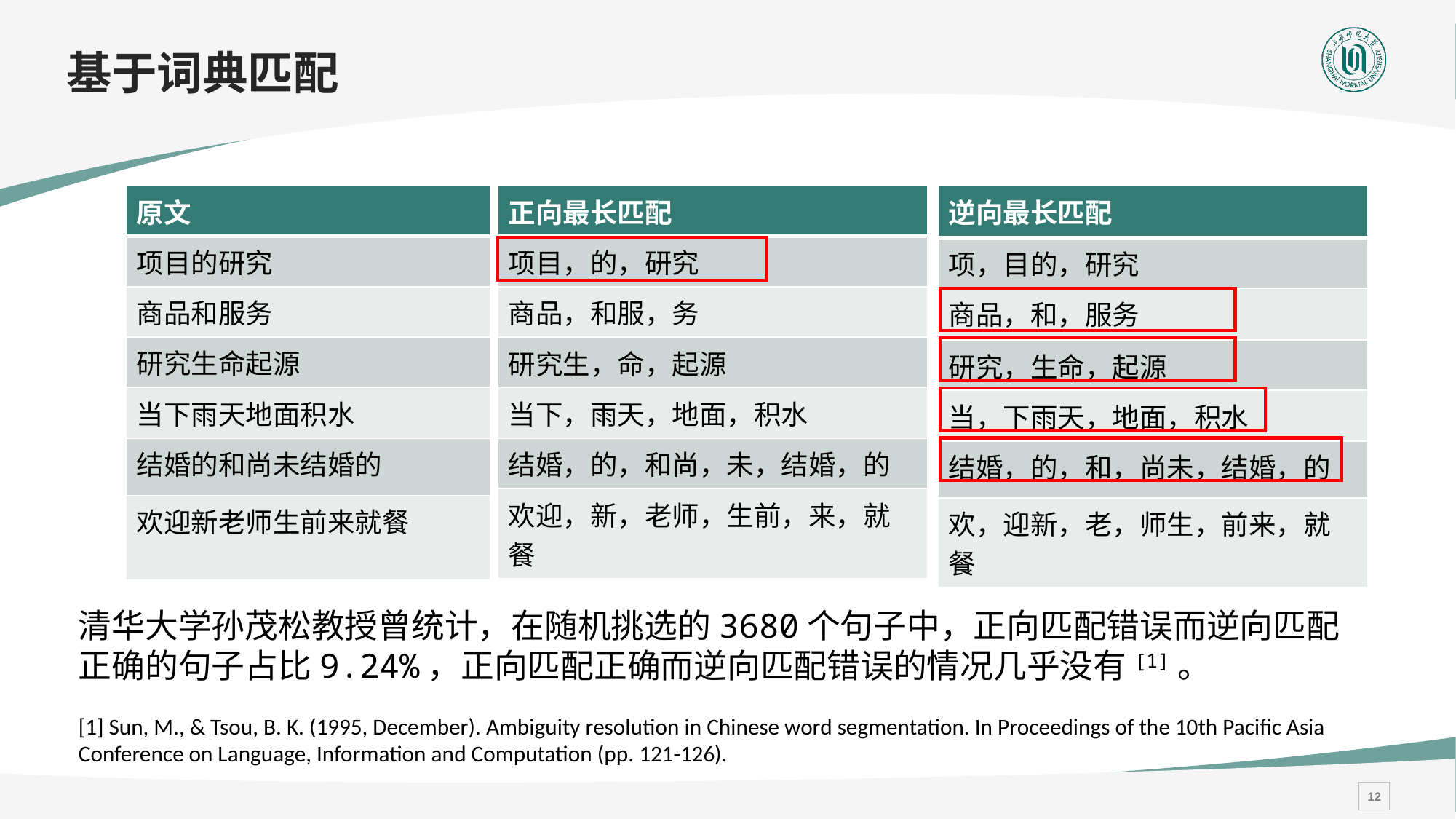

# 基于词典匹配
| 原文 |
| --- |
| 项目的研究 |
| 商品和服务 |
| 研究生命起源 |
| 当下雨天地面积水 |
| 结婚的和尚未结婚的 |
| 欢迎新老师生前来就餐 |
| 正向最长匹配 |
| --- |
| 项目，的，研究 |
| 商品，和服，务 |
| 研究生，命，起源 |
| 当下，雨天，地面，积水 |
| 结婚，的，和尚，未，结婚，的 |
| 欢迎，新，老师，生前，来，就餐 |
| 逆向最长匹配 |
| --- |
| 项，目的，研究 |
| 商品，和，服务 |
| 研究，生命，起源 |
| 当，下雨天，地面，积水 |
| 结婚，的，和，尚未，结婚，的 |
| 欢，迎新，老，师生，前来，就餐 |

清华大学孙茂松教授曾统计，在随机挑选的3680个句子中，正向匹配错误而逆向匹配正确的句子占比9.24%，正向匹配正确而逆向匹配错误的情况几乎没有[1]。

[1] Sun, M., & Tsou, B. K. (1995, December). Ambiguity resolution in Chinese word segmentation. In Proceedings of the 10th Pacific Asia Conference on Language, Information and Computation (pp. 121-126).